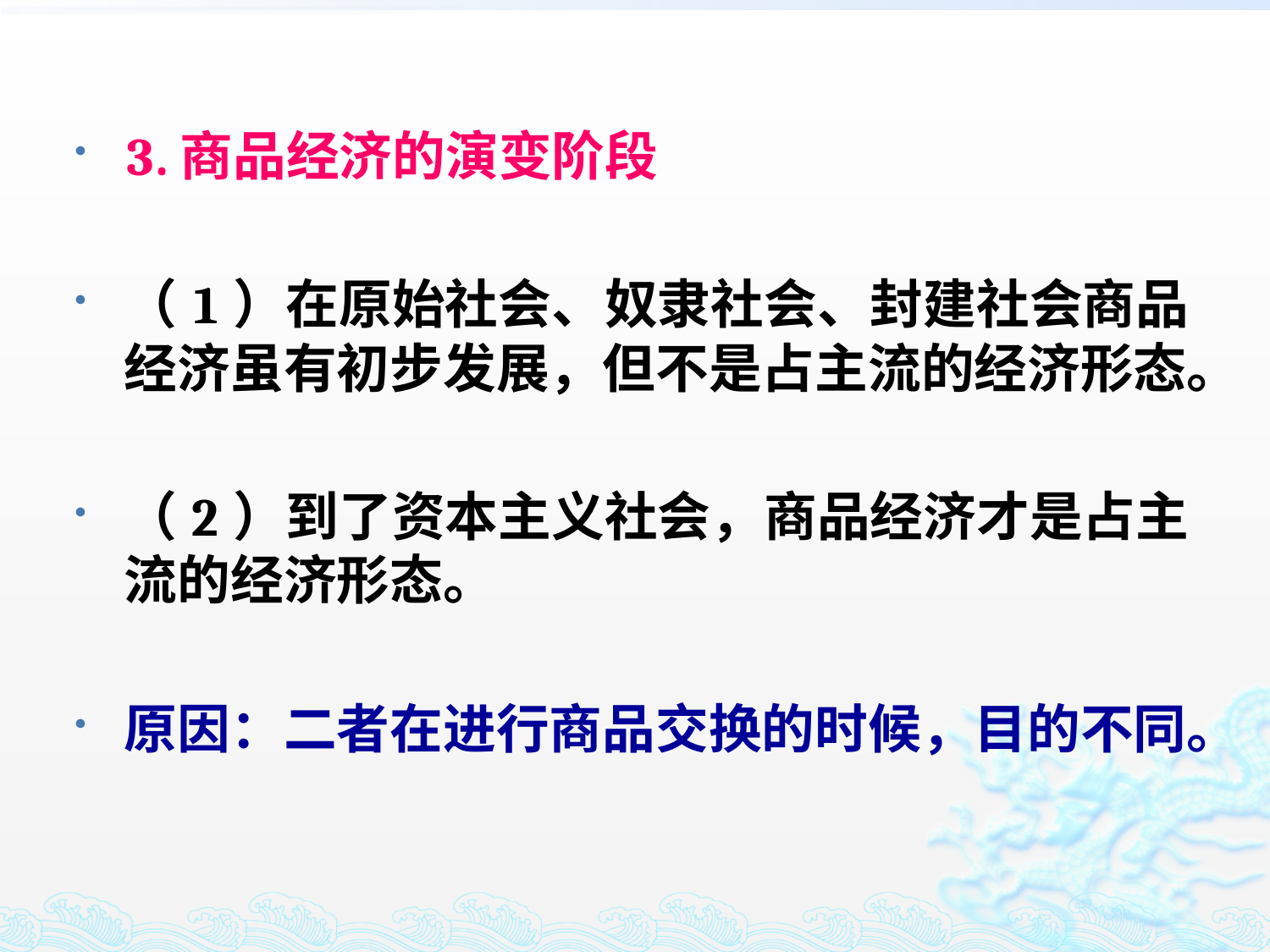

3.商品经济的演变阶段

（1）在原始社会、奴隶社会、封建社会商品经济虽有初步发展，但不是占主流的经济形态。

（2）到了资本主义社会，商品经济才是占主流的经济形态。

原因：二者在进行商品交换的时候，目的不同。